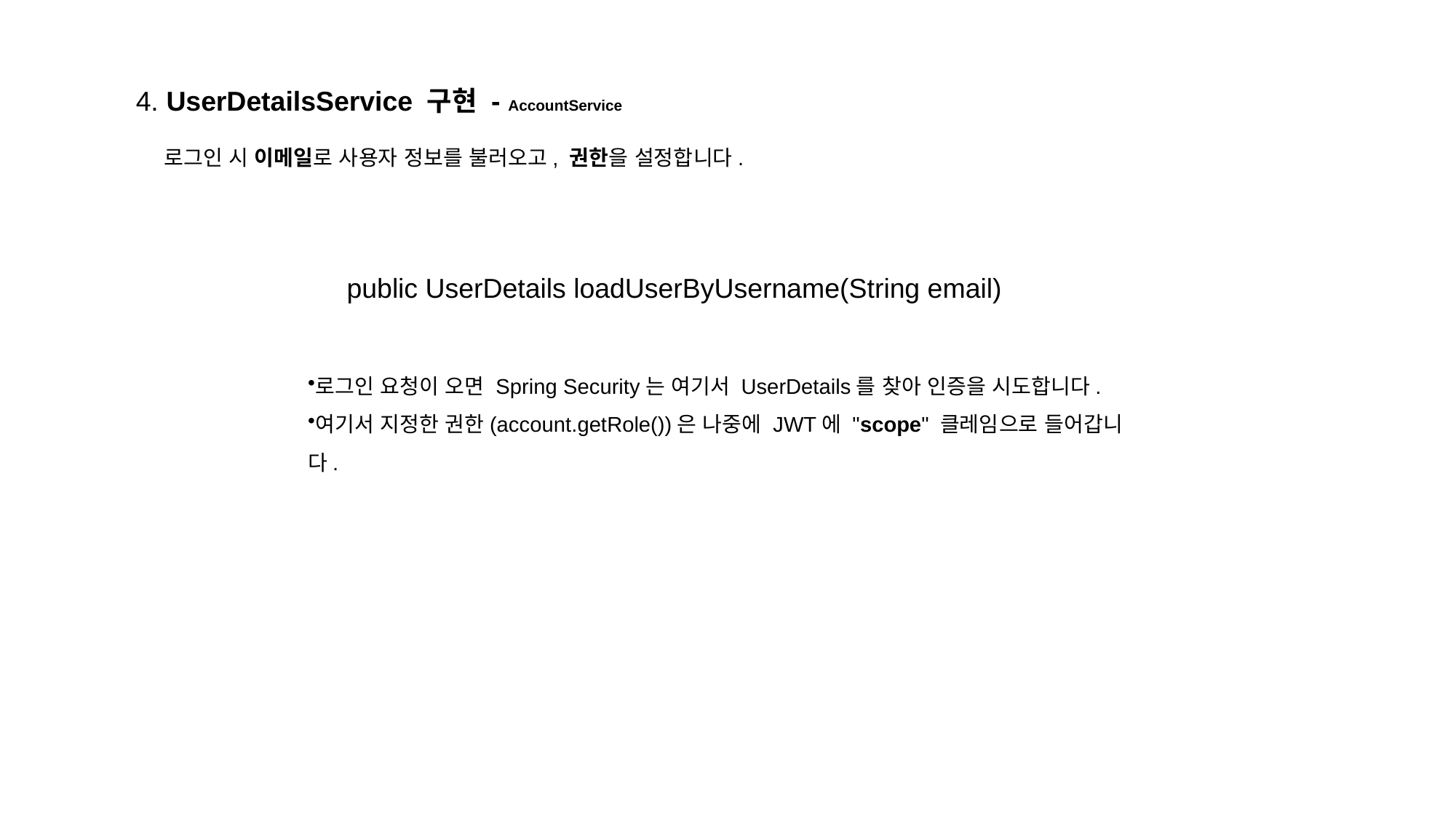

4. UserDetailsService 구현 - AccountService
로그인 시 이메일로 사용자 정보를 불러오고, 권한을 설정합니다.
public UserDetails loadUserByUsername(String email)
로그인 요청이 오면 Spring Security는 여기서 UserDetails를 찾아 인증을 시도합니다.
여기서 지정한 권한(account.getRole())은 나중에 JWT에 "scope" 클레임으로 들어갑니다.